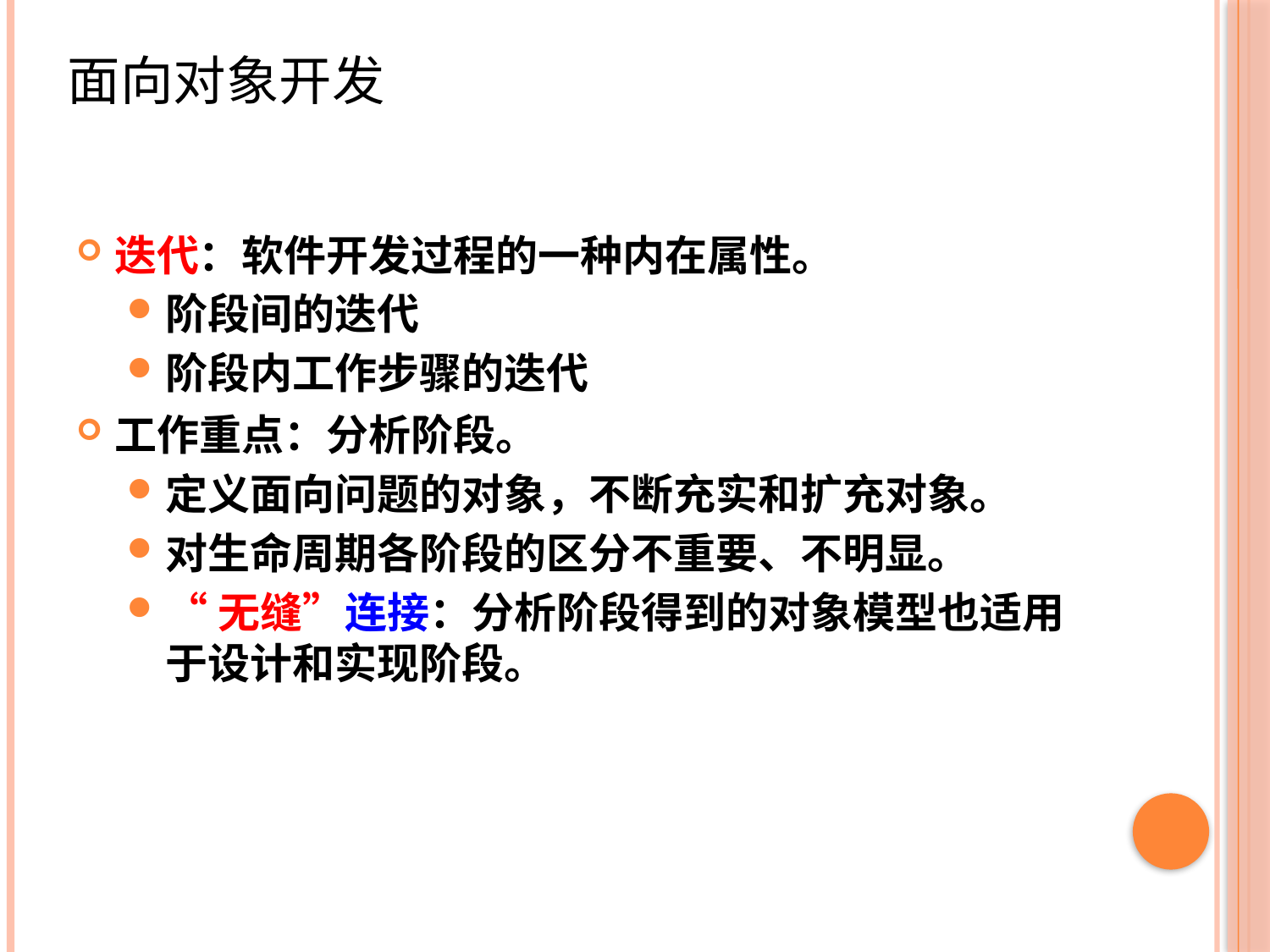

# 面向对象开发
迭代：软件开发过程的一种内在属性。
阶段间的迭代
阶段内工作步骤的迭代
工作重点：分析阶段。
定义面向问题的对象，不断充实和扩充对象。
对生命周期各阶段的区分不重要、不明显。
“无缝”连接：分析阶段得到的对象模型也适用于设计和实现阶段。